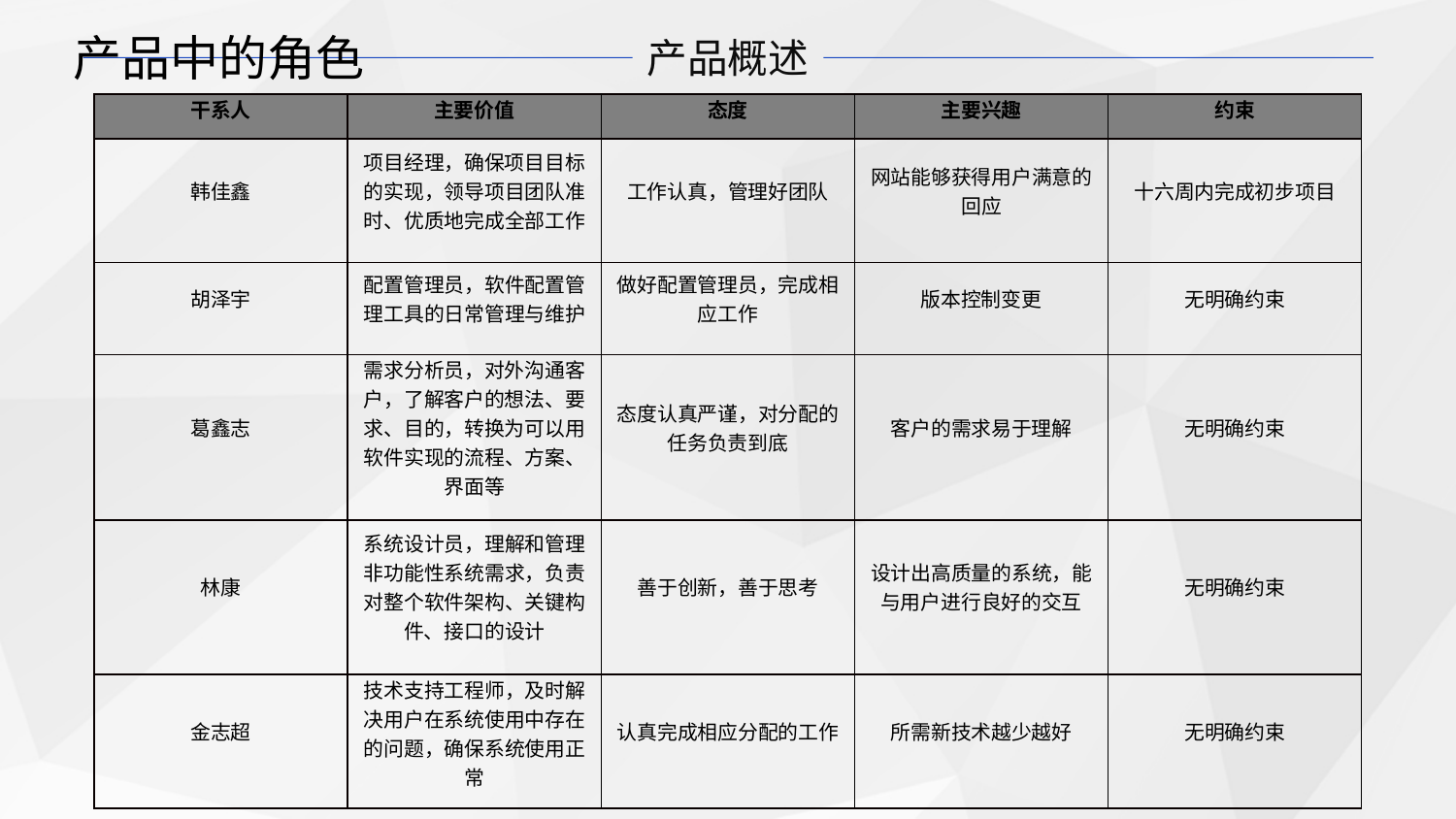

产品中的角色
产品概述

| 干系人 | 主要价值 | 态度 | 主要兴趣 | 约束 |
| --- | --- | --- | --- | --- |
| 韩佳鑫 | 项目经理，确保项目目标的实现，领导项目团队准时、优质地完成全部工作 | 工作认真，管理好团队 | 网站能够获得用户满意的回应 | 十六周内完成初步项目 |
| 胡泽宇 | 配置管理员，软件配置管理工具的日常管理与维护 | 做好配置管理员，完成相应工作 | 版本控制变更 | 无明确约束 |
| 葛鑫志 | 需求分析员，对外沟通客户，了解客户的想法、要求、目的，转换为可以用软件实现的流程、方案、界面等 | 态度认真严谨，对分配的任务负责到底 | 客户的需求易于理解 | 无明确约束 |
| 林康 | 系统设计员，理解和管理非功能性系统需求，负责对整个软件架构、关键构件、接口的设计 | 善于创新，善于思考 | 设计出高质量的系统，能与用户进行良好的交互 | 无明确约束 |
| 金志超 | 技术支持工程师，及时解决用户在系统使用中存在的问题，确保系统使用正常 | 认真完成相应分配的工作 | 所需新技术越少越好 | 无明确约束 |